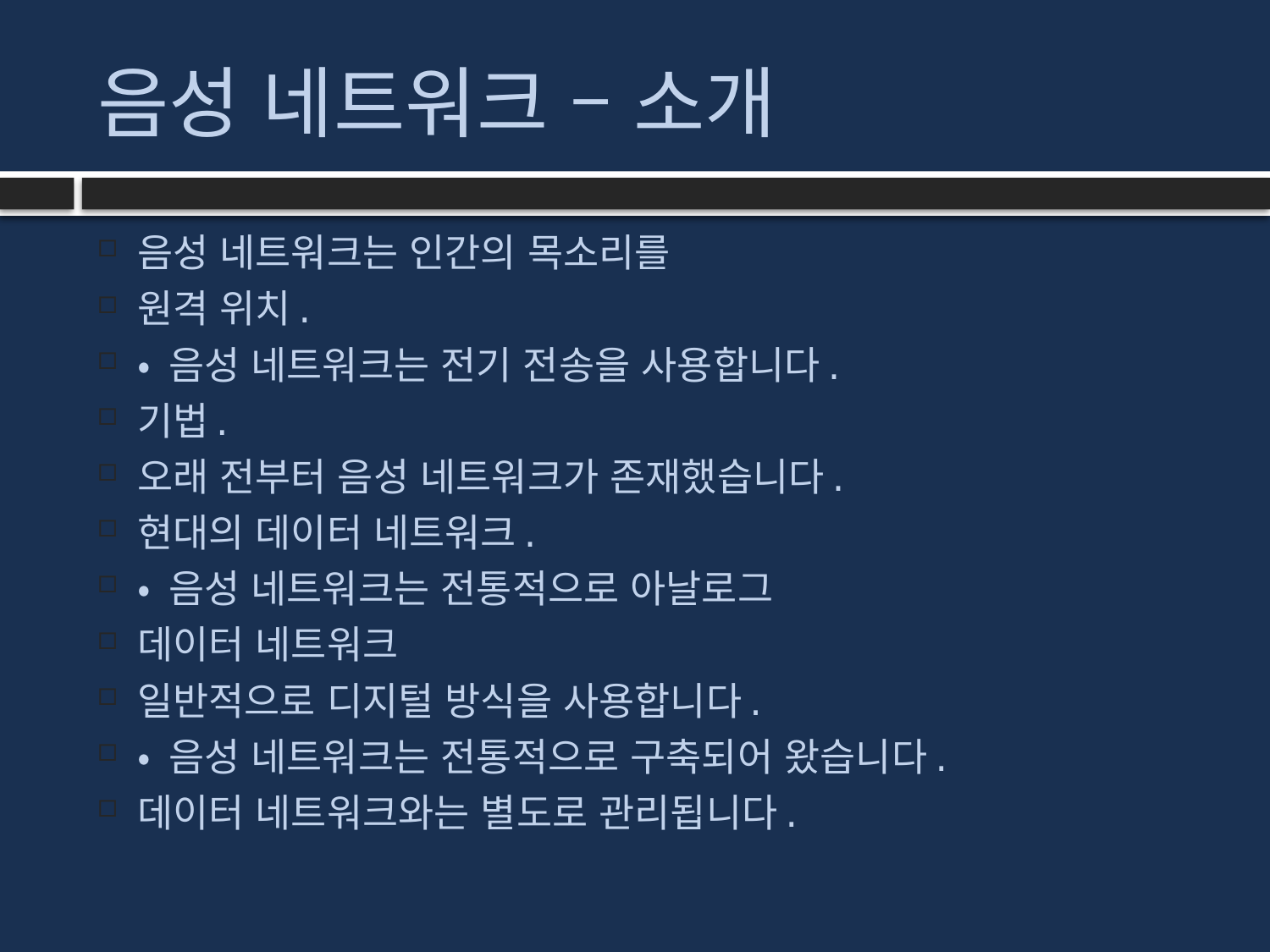

# 음성 네트워크 – 소개
음성 네트워크는 인간의 목소리를
원격 위치.
• 음성 네트워크는 전기 전송을 사용합니다.
기법.
오래 전부터 음성 네트워크가 존재했습니다.
현대의 데이터 네트워크.
• 음성 네트워크는 전통적으로 아날로그
데이터 네트워크
일반적으로 디지털 방식을 사용합니다.
• 음성 네트워크는 전통적으로 구축되어 왔습니다.
데이터 네트워크와는 별도로 관리됩니다.